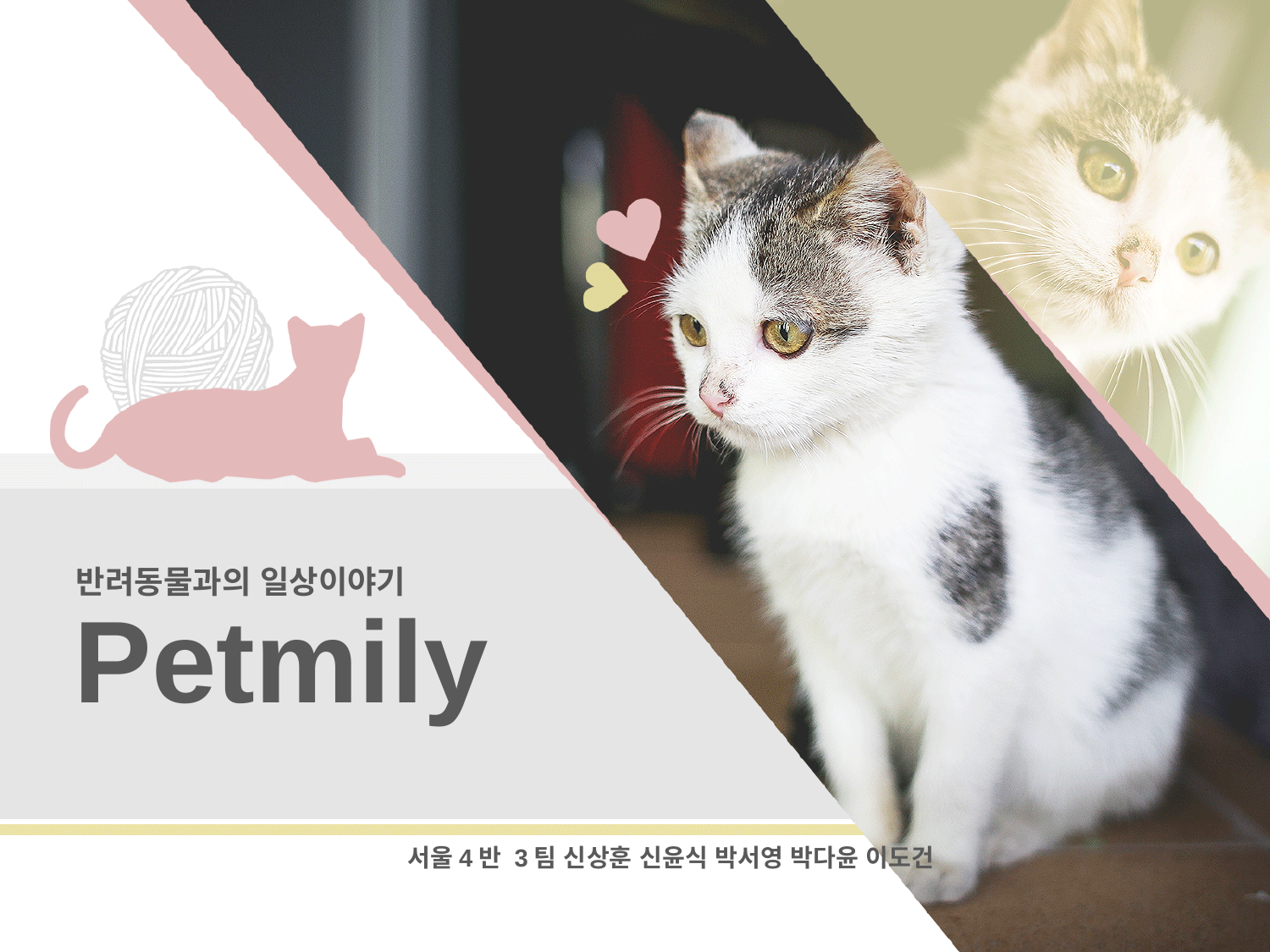

반려동물과의 일상이야기
# Petmily
서울4반 3팀 신상훈 신윤식 박서영 박다윤 이도건